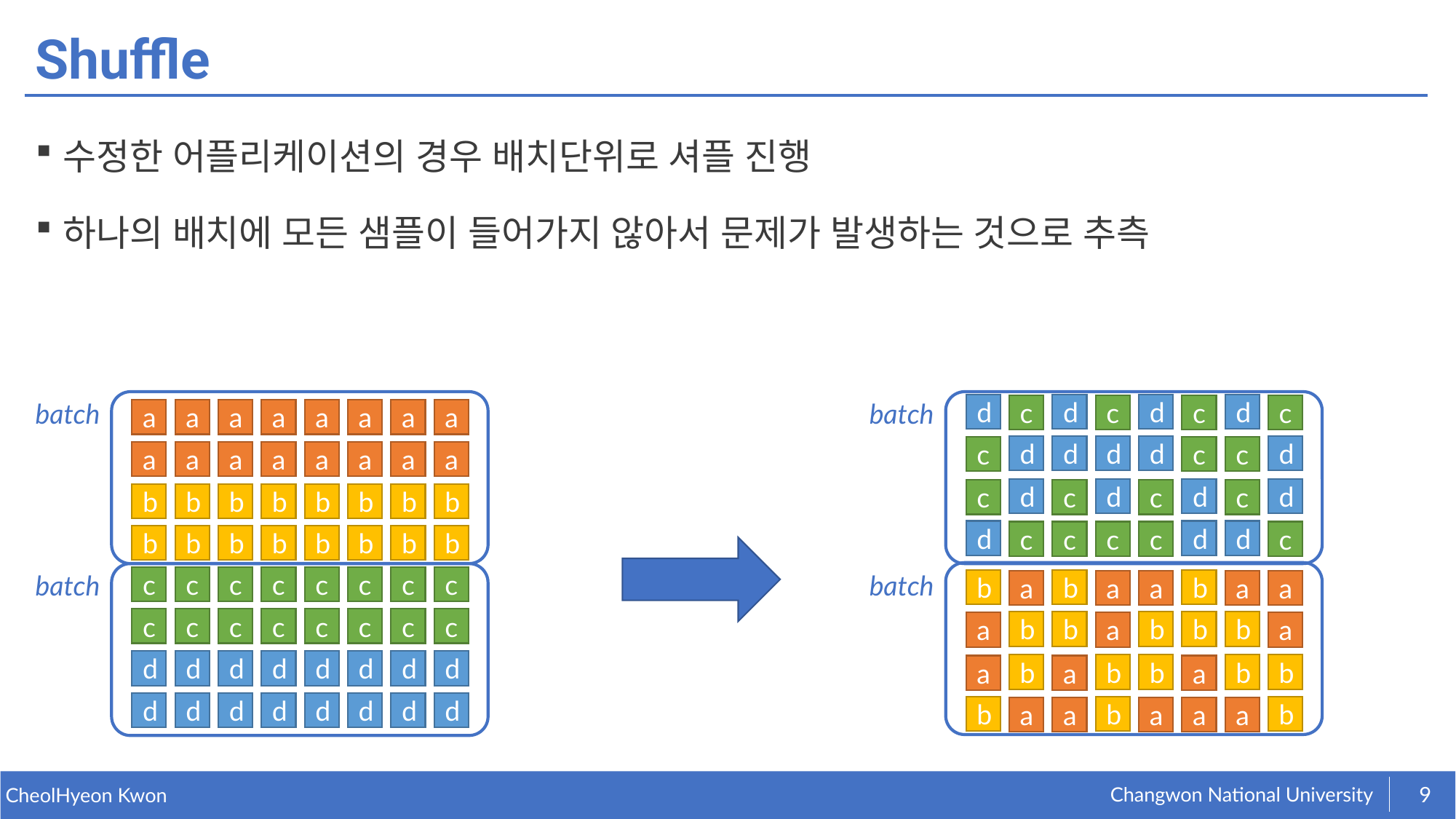

# Shuffle
수정한 어플리케이션의 경우 배치단위로 셔플 진행
하나의 배치에 모든 샘플이 들어가지 않아서 문제가 발생하는 것으로 추측

batch

batch

d
d
d
d
c
c
c
c
a
a
a
a
a
a
a
a
d
d
d
d
d
c
c
c
a
a
a
a
a
a
a
a
d
d
d
d
c
c
c
c
b
b
b
b
b
b
b
b
d
d
d
c
c
c
c
c
b
b
b
b
b
b
b
b

batch

batch
c
c
c
c
c
c
c
c
b
b
b
a
a
a
a
a
c
c
c
c
c
c
c
c
b
b
b
b
b
a
a
a
d
d
d
d
d
d
d
d
b
b
b
b
b
a
a
a
d
d
d
d
d
d
d
d
b
b
b
a
a
a
a
a
9